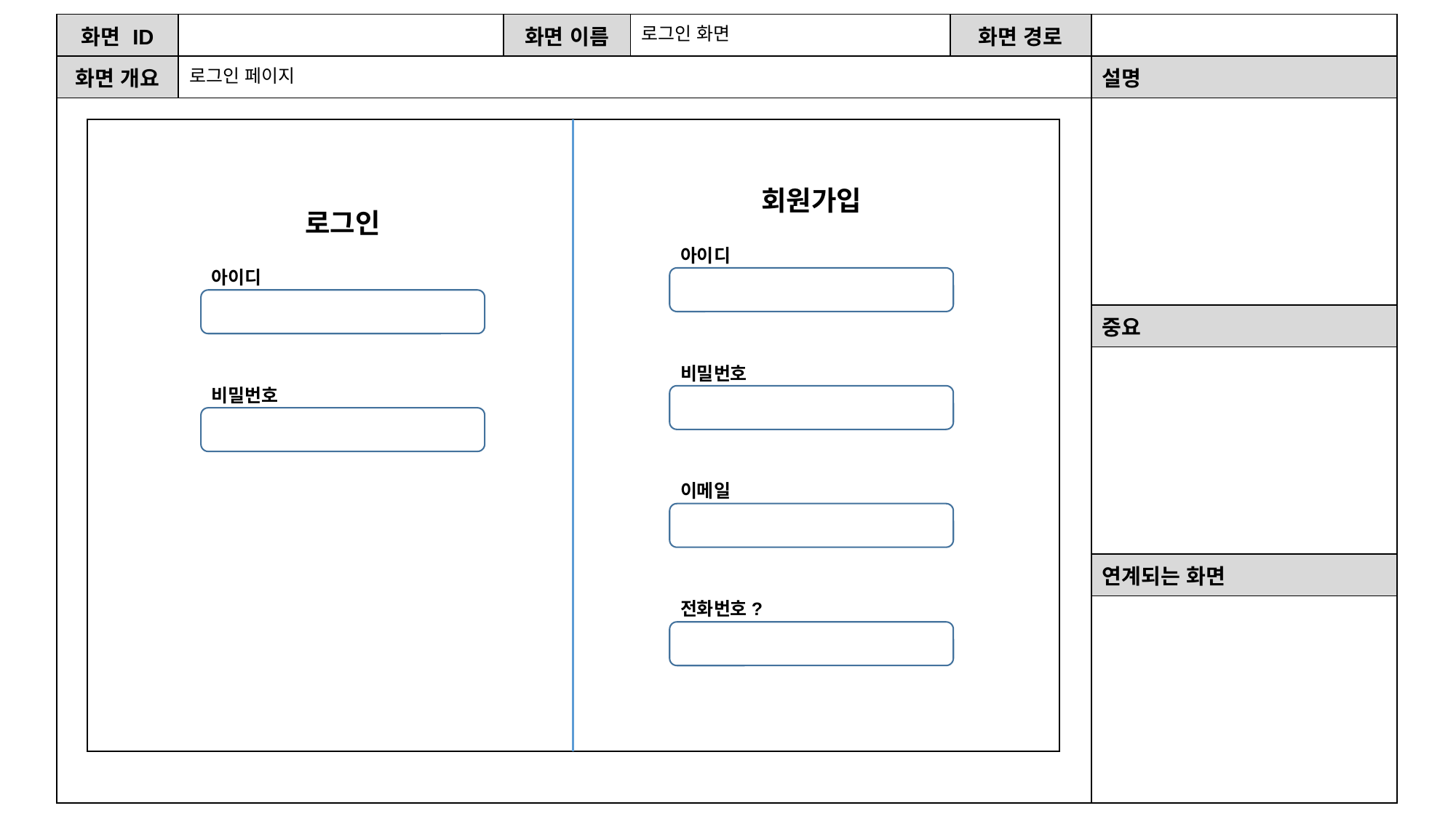

| 화면 ID |  | 화면 이름 | 로그인 화면 | 화면 경로 |  |
| --- | --- | --- | --- | --- | --- |
| 화면 개요 | 로그인 페이지 |  |  |  | 설명 |
|  |  |  |  |  |  |
|  |  |  |  |  | 중요 |
|  |  |  |  |  |  |
|  |  |  |  |  | 연계되는 화면 |
|  |  |  |  |  |  |

회원가입
로그인
아이디
아이디

비밀번호
비밀번호

이메일

전화번호?